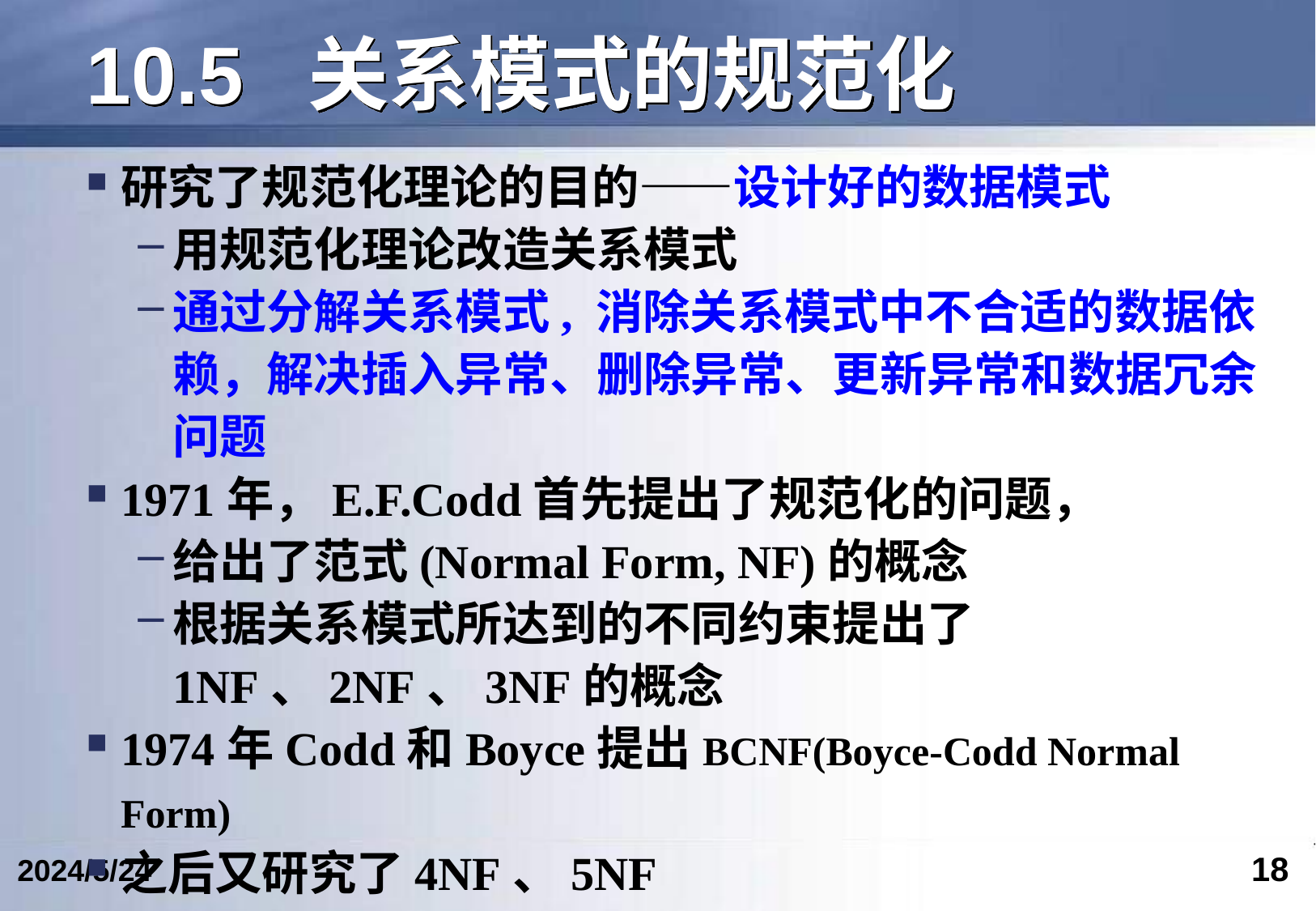

# 10.5  关系模式的规范化
研究了规范化理论的目的——设计好的数据模式
用规范化理论改造关系模式
通过分解关系模式, 消除关系模式中不合适的数据依赖，解决插入异常、删除异常、更新异常和数据冗余问题
1971年，E.F.Codd首先提出了规范化的问题，
给出了范式(Normal Form, NF)的概念
根据关系模式所达到的不同约束提出了1NF、2NF、3NF的概念
1974年Codd和Boyce提出BCNF(Boyce-Codd Normal Form)
之后又研究了4NF、5NF
18
2024/5/24